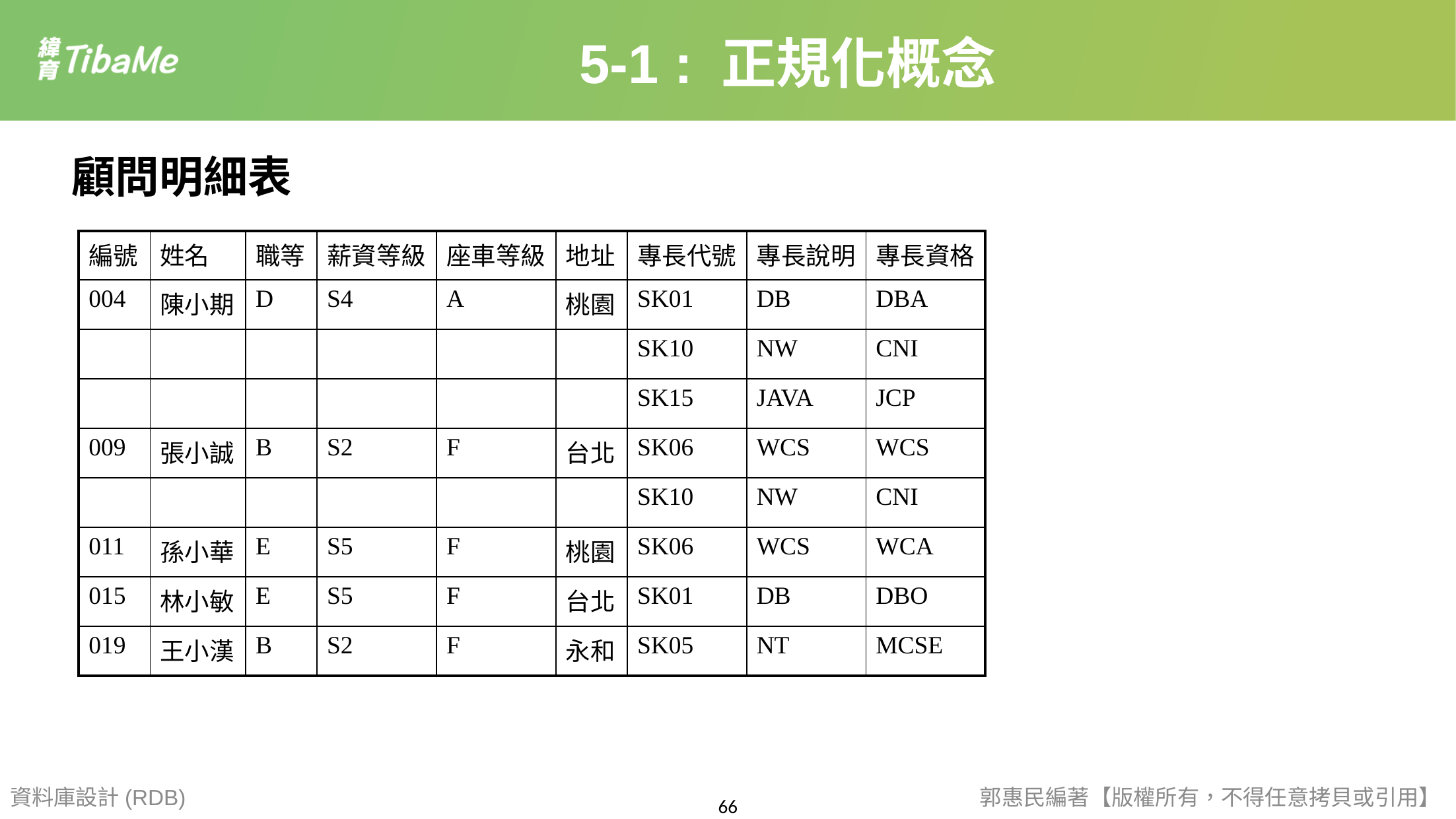

5-1 : 正規化概念
顧問明細表
| 編號 | 姓名 | 職等 | 薪資等級 | 座車等級 | 地址 | 專長代號 | 專長說明 | 專長資格 |
| --- | --- | --- | --- | --- | --- | --- | --- | --- |
| 004 | 陳小期 | D | S4 | A | 桃園 | SK01 | DB | DBA |
|  |  |  |  |  |  | SK10 | NW | CNI |
|  |  |  |  |  |  | SK15 | JAVA | JCP |
| 009 | 張小誠 | B | S2 | F | 台北 | SK06 | WCS | WCS |
|  |  |  |  |  |  | SK10 | NW | CNI |
| 011 | 孫小華 | E | S5 | F | 桃園 | SK06 | WCS | WCA |
| 015 | 林小敏 | E | S5 | F | 台北 | SK01 | DB | DBO |
| 019 | 王小漢 | B | S2 | F | 永和 | SK05 | NT | MCSE |
資料庫設計(RDB)
郭惠民編著【版權所有，不得任意拷貝或引用】